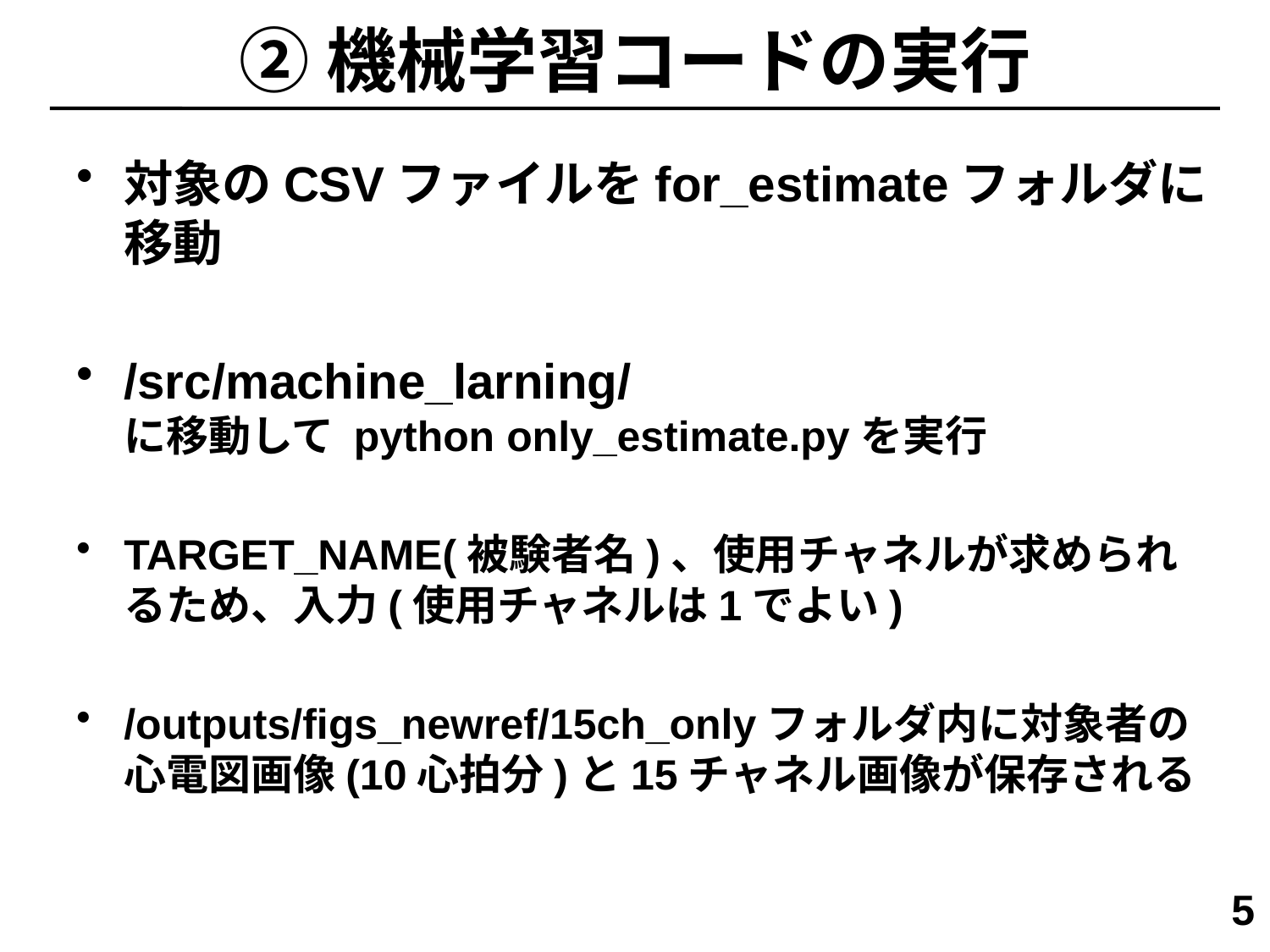

# ②機械学習コードの実行
対象のCSVファイルをfor_estimateフォルダに移動

/src/machine_larning/
に移動して python only_estimate.pyを実行

TARGET_NAME(被験者名)、使用チャネルが求められるため、入力(使用チャネルは1でよい)

/outputs/figs_newref/15ch_onlyフォルダ内に対象者の心電図画像(10心拍分)と15チャネル画像が保存される